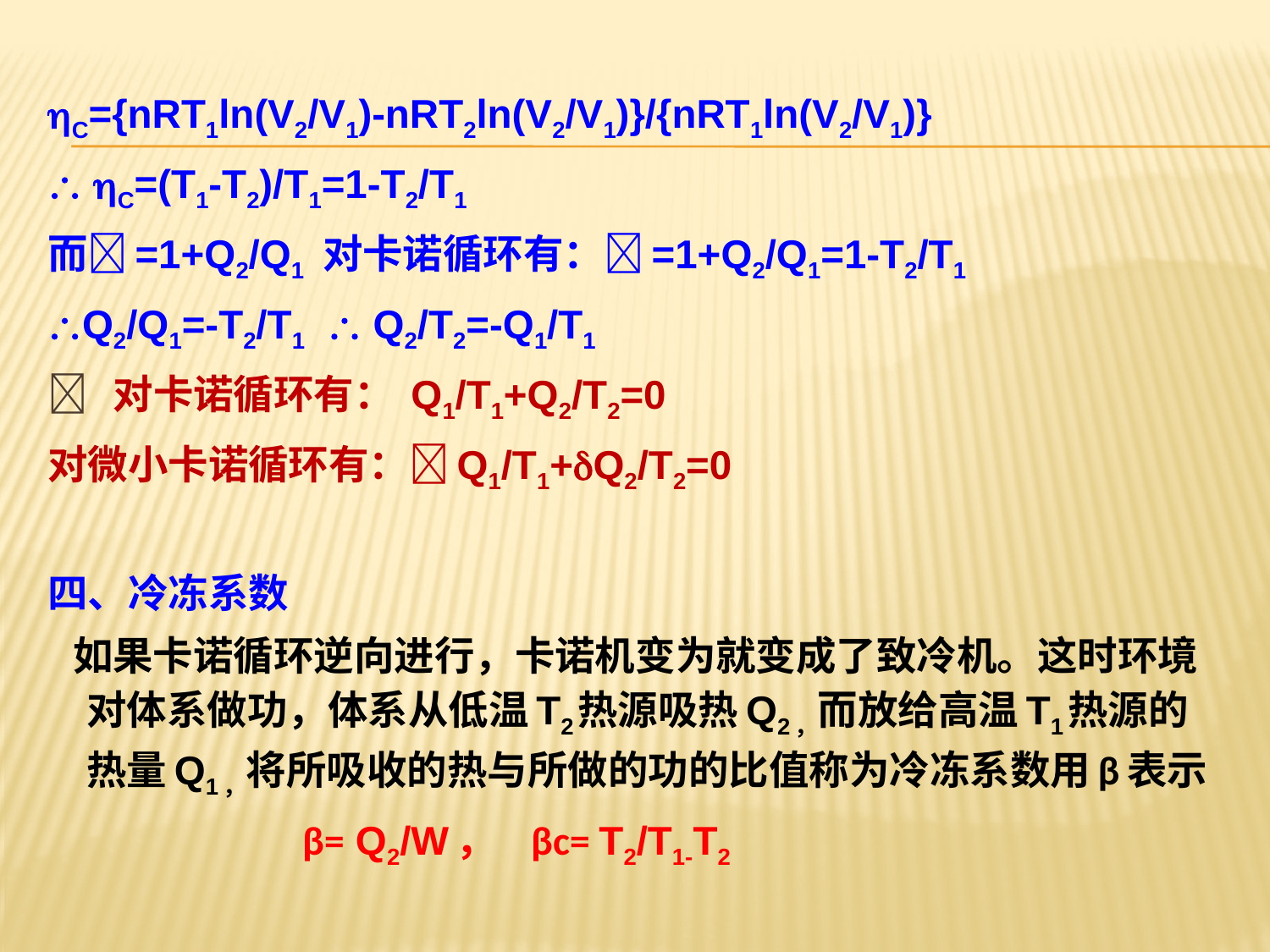

ηC={nRT1ln(V2/V1)-nRT2ln(V2/V1)}/{nRT1ln(V2/V1)}
∴ ηC=(T1-T2)/T1=1-T2/T1
而η=1+Q2/Q1 对卡诺循环有：η=1+Q2/Q1=1-T2/T1
∴Q2/Q1=-T2/T1  ∴ Q2/T2=-Q1/T1
∴  对卡诺循环有： Q1/T1+Q2/T2=0
对微小卡诺循环有：δQ1/T1+δQ2/T2=0

四、冷冻系数
  如果卡诺循环逆向进行，卡诺机变为就变成了致冷机。这时环境对体系做功，体系从低温T2热源吸热Q2，而放给高温T1热源的热量Q1，将所吸收的热与所做的功的比值称为冷冻系数用β表示
                            β= Q2/W，   βc= T2/T1-T2